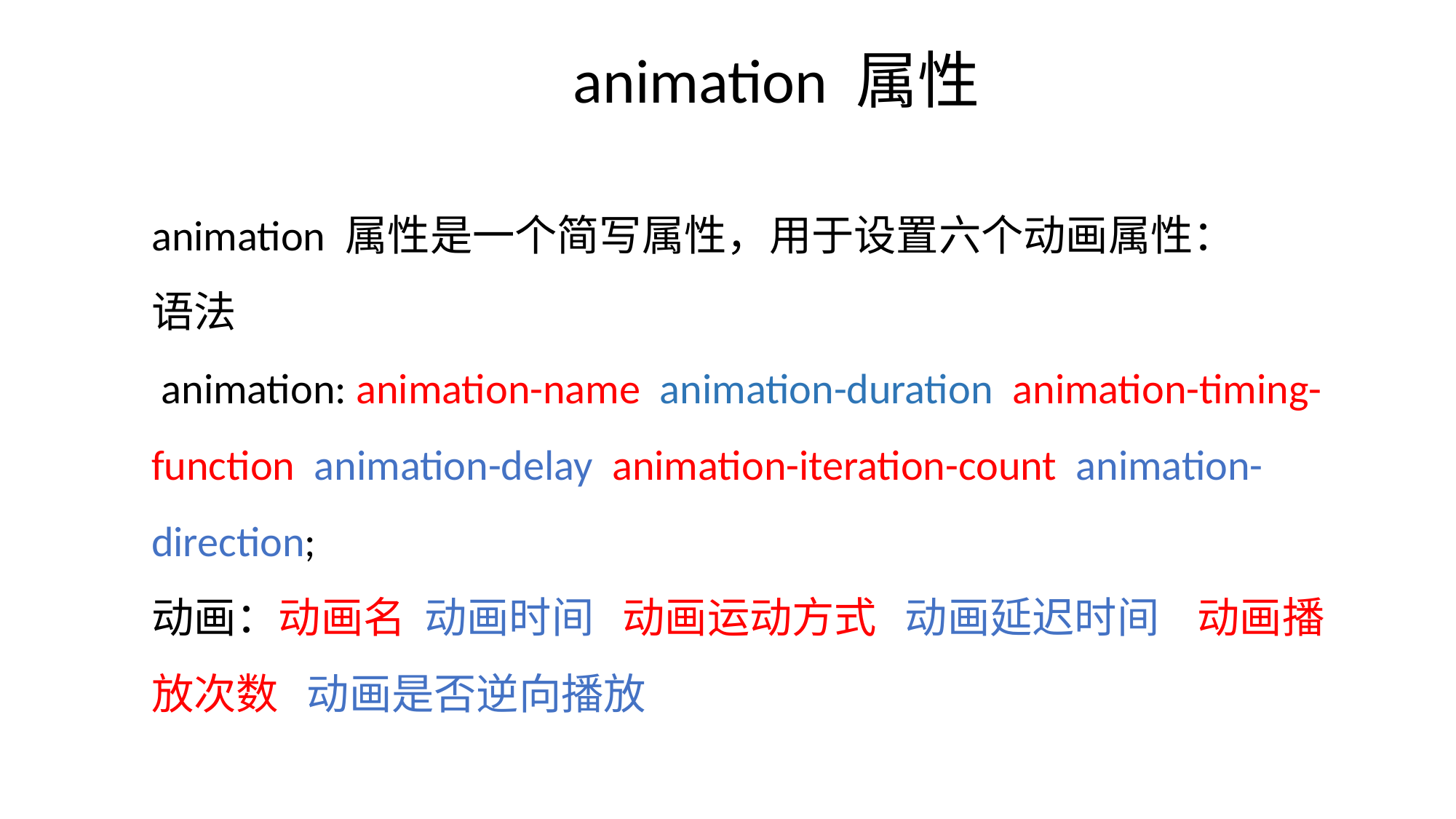

# animation 属性

animation 属性是一个简写属性，用于设置六个动画属性：
语法
 animation: animation-name  animation-duration  animation-timing-function  animation-delay  animation-iteration-count  animation-direction;
动画：动画名  动画时间   动画运动方式   动画延迟时间    动画播放次数   动画是否逆向播放